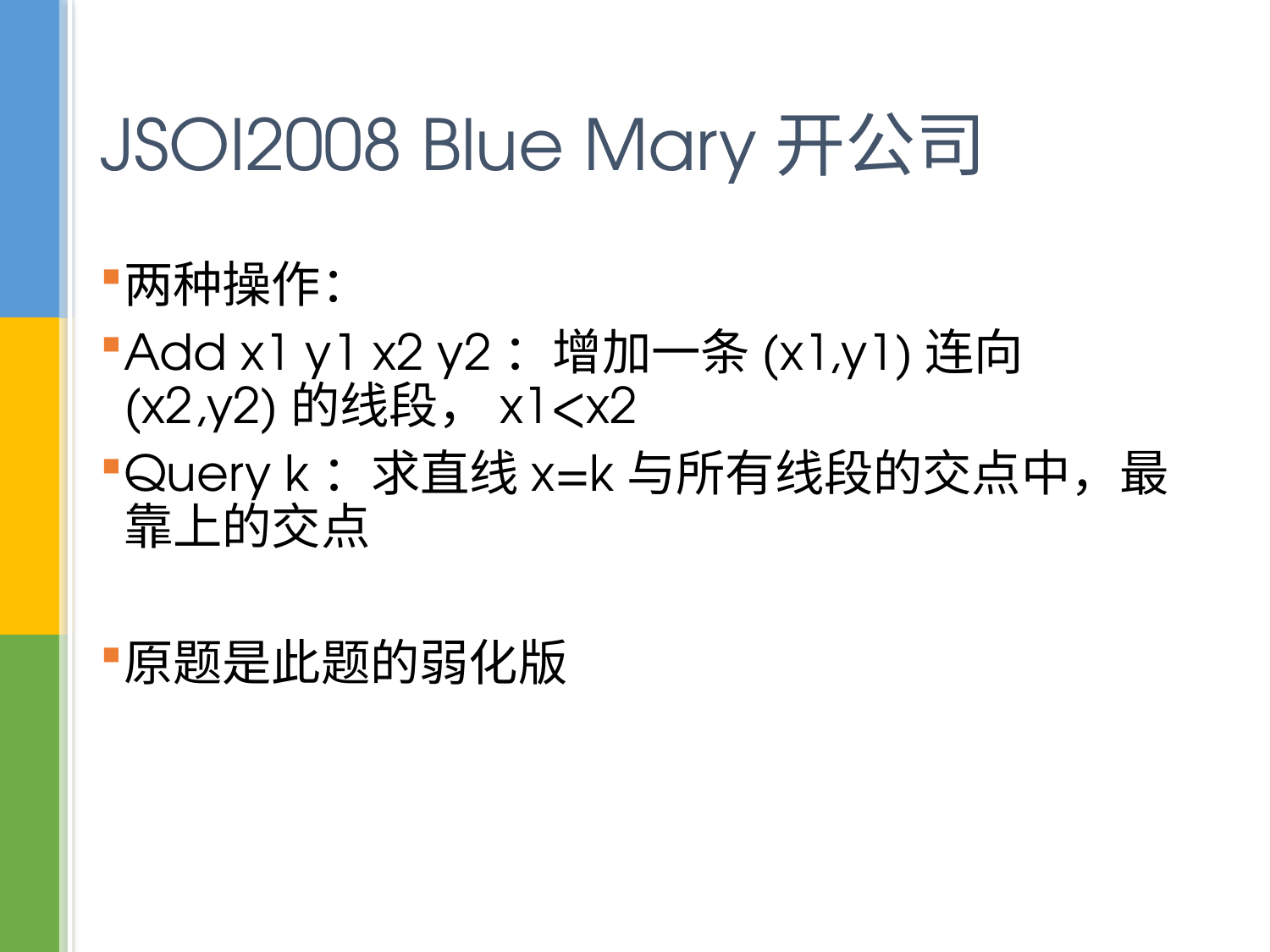

# JSOI2008 Blue Mary开公司
两种操作：
Add x1 y1 x2 y2：增加一条(x1,y1)连向(x2,y2)的线段，x1<x2
Query k：求直线x=k与所有线段的交点中，最靠上的交点

原题是此题的弱化版